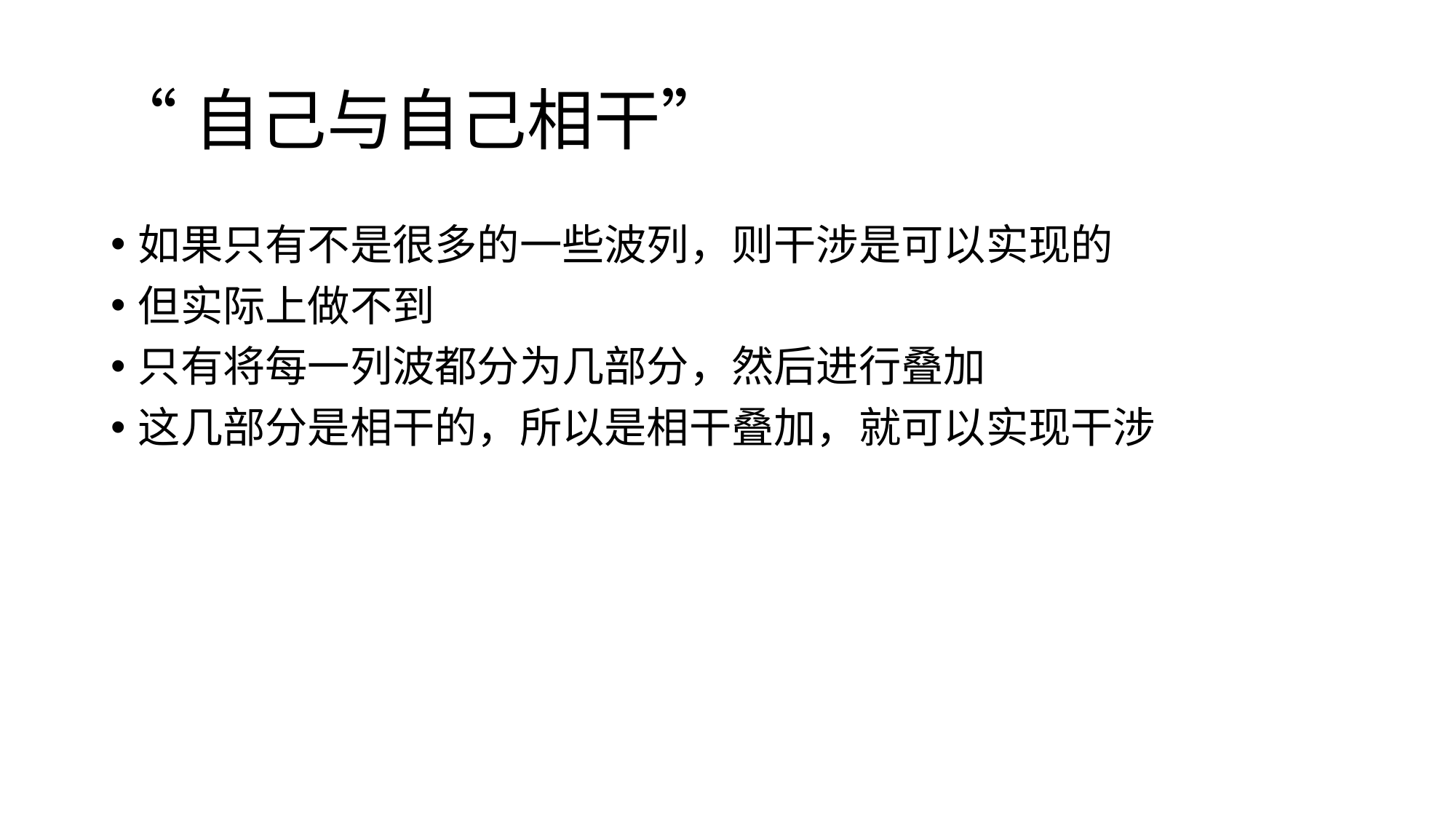

# “自己与自己相干”
如果只有不是很多的一些波列，则干涉是可以实现的
但实际上做不到
只有将每一列波都分为几部分，然后进行叠加
这几部分是相干的，所以是相干叠加，就可以实现干涉